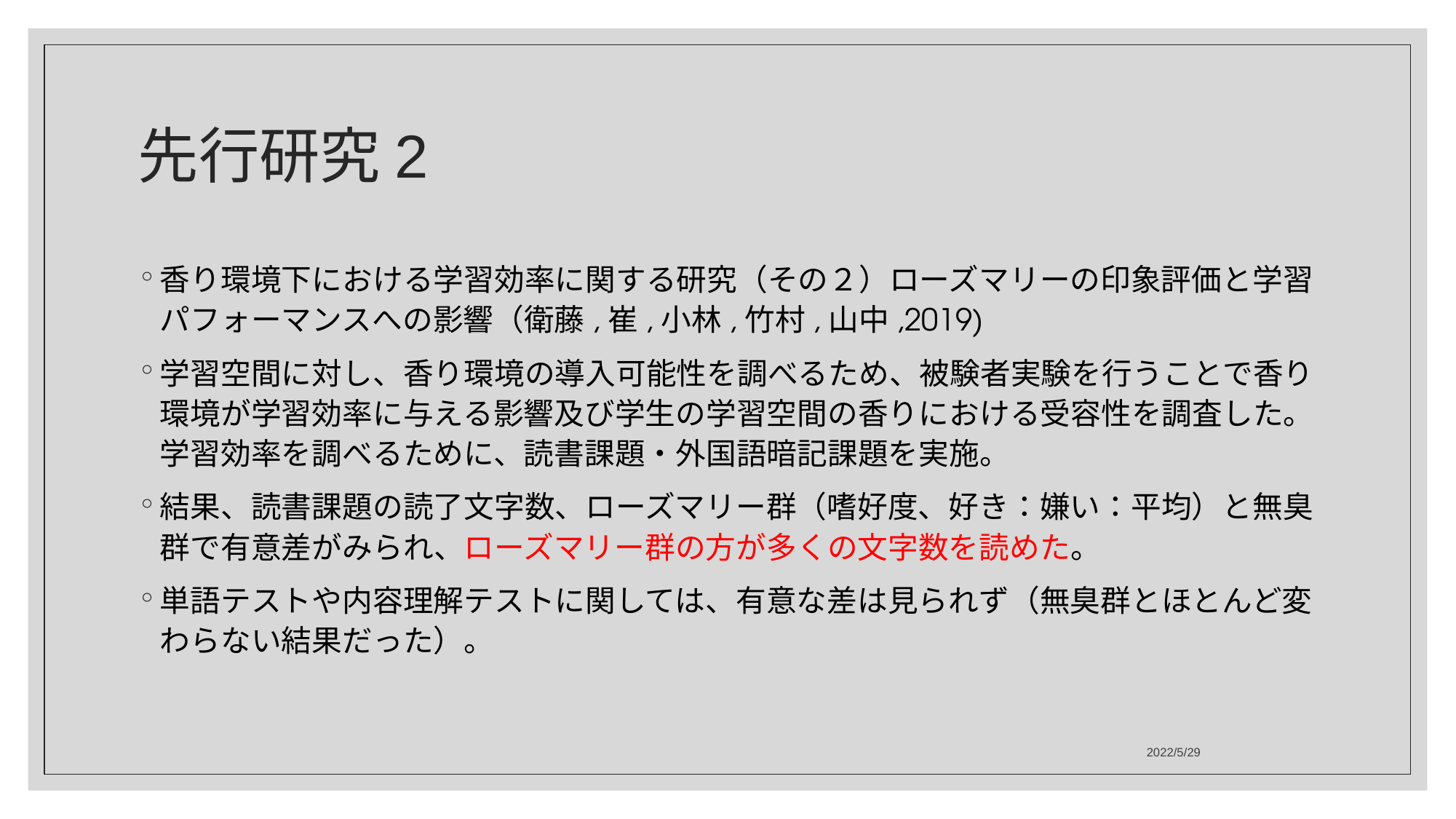

# 先行研究2
香り環境下における学習効率に関する研究（その２）ローズマリーの印象評価と学習パフォーマンスへの影響（衛藤,崔,小林,竹村,山中,2019)
学習空間に対し、香り環境の導入可能性を調べるため、被験者実験を行うことで香り環境が学習効率に与える影響及び学生の学習空間の香りにおける受容性を調査した。学習効率を調べるために、読書課題・外国語暗記課題を実施。
結果、読書課題の読了文字数、ローズマリー群（嗜好度、好き：嫌い：平均）と無臭群で有意差がみられ、ローズマリー群の方が多くの文字数を読めた。
単語テストや内容理解テストに関しては、有意な差は見られず（無臭群とほとんど変わらない結果だった）。
2022/5/29